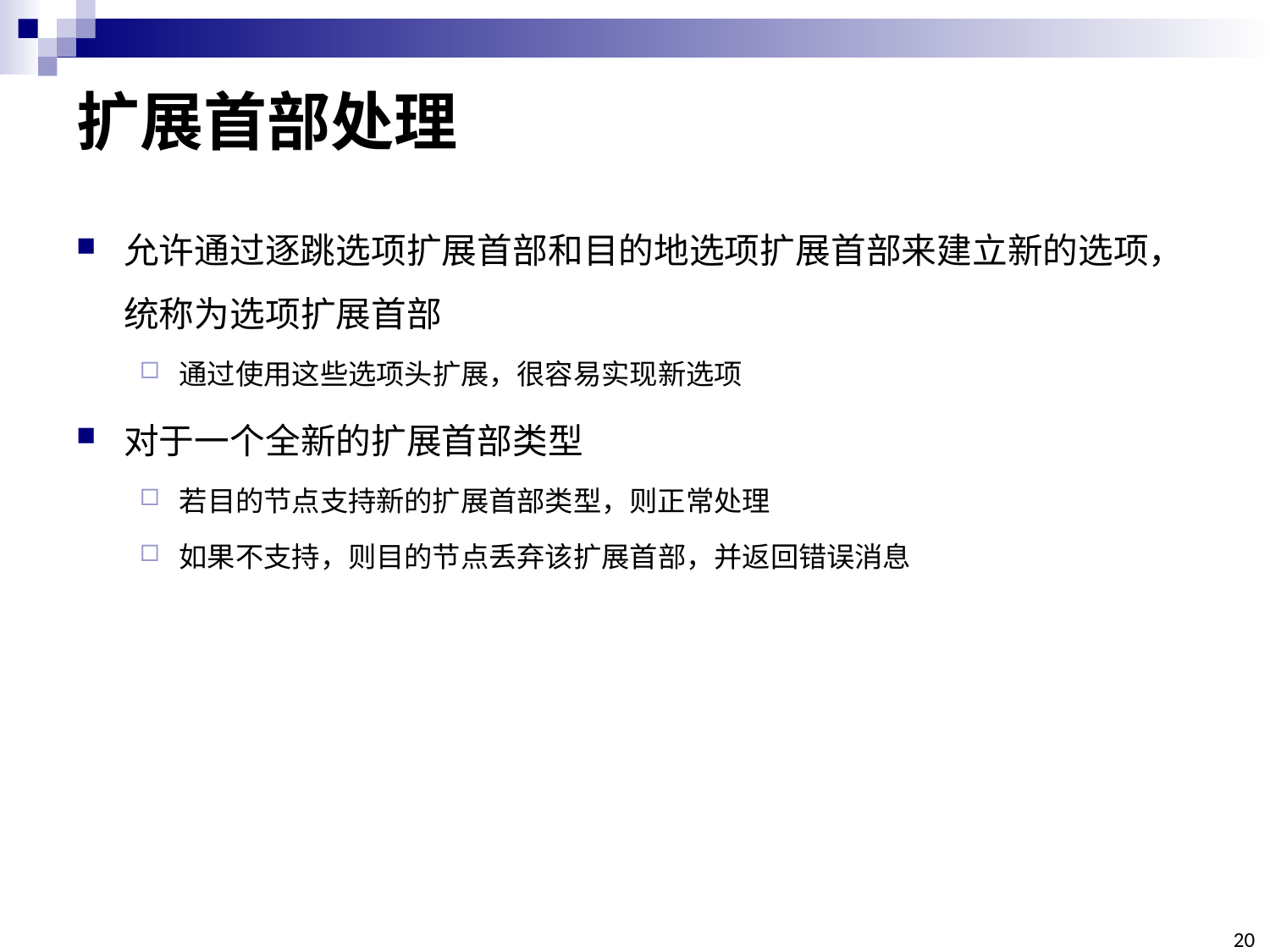

# 扩展首部处理
允许通过逐跳选项扩展首部和目的地选项扩展首部来建立新的选项，统称为选项扩展首部
通过使用这些选项头扩展，很容易实现新选项
对于一个全新的扩展首部类型
若目的节点支持新的扩展首部类型，则正常处理
如果不支持，则目的节点丢弃该扩展首部，并返回错误消息
20